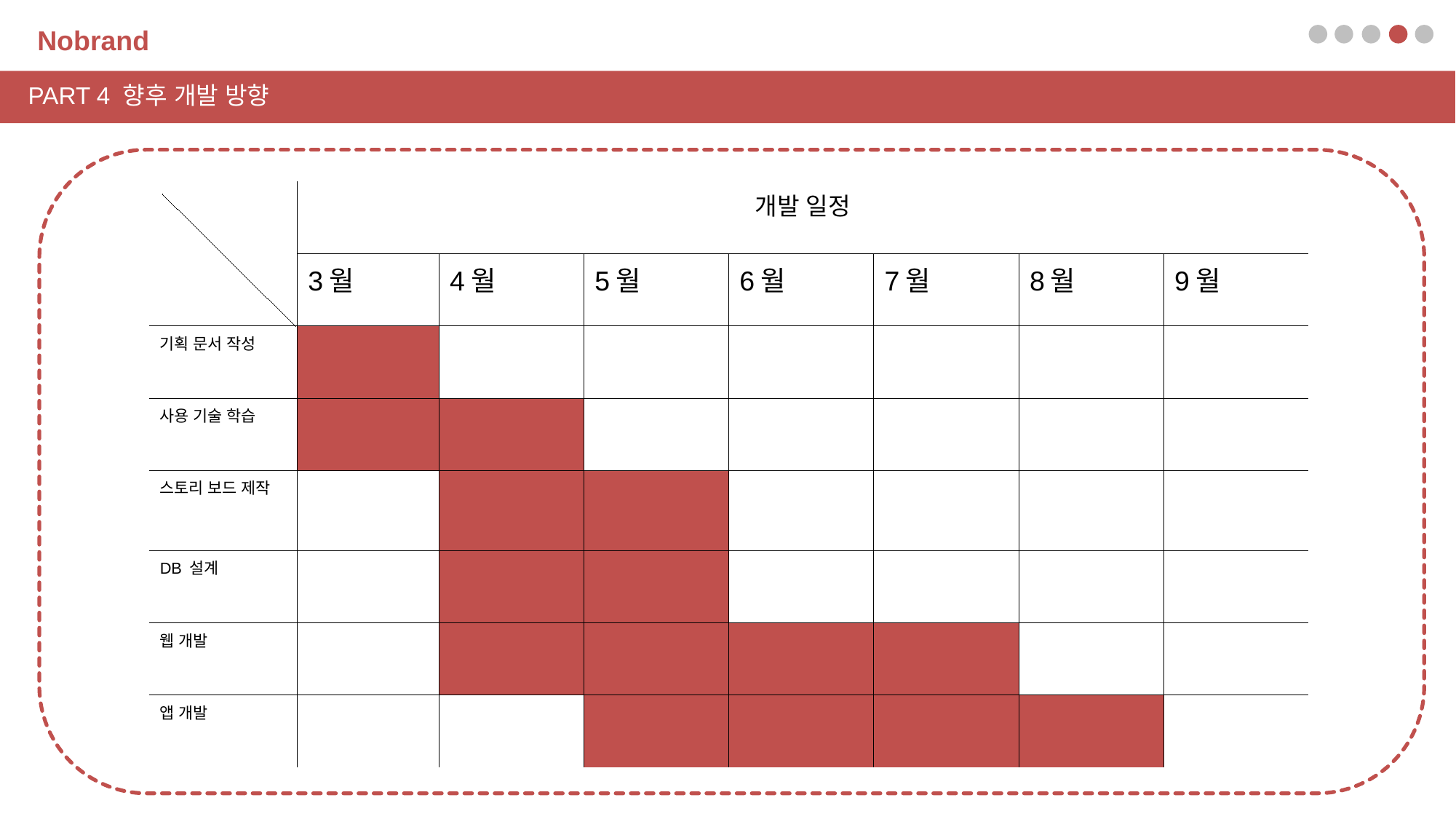

Nobrand

PART 4 향후 개발 방향

|  | 개발 일정 |  |  |  |  |  |  |
| --- | --- | --- | --- | --- | --- | --- | --- |
|  | 3월 | 4월 | 5월 | 6월 | 7월 | 8월 | 9월 |
| 기획 문서 작성 |  |  |  |  |  |  |  |
| 사용 기술 학습 |  |  |  |  |  |  |  |
| 스토리 보드 제작 |  |  |  |  |  |  |  |
| DB 설계 |  |  |  |  |  |  |  |
| 웹 개발 |  |  |  |  |  |  |  |
| 앱 개발 |  |  |  |  |  |  |  |